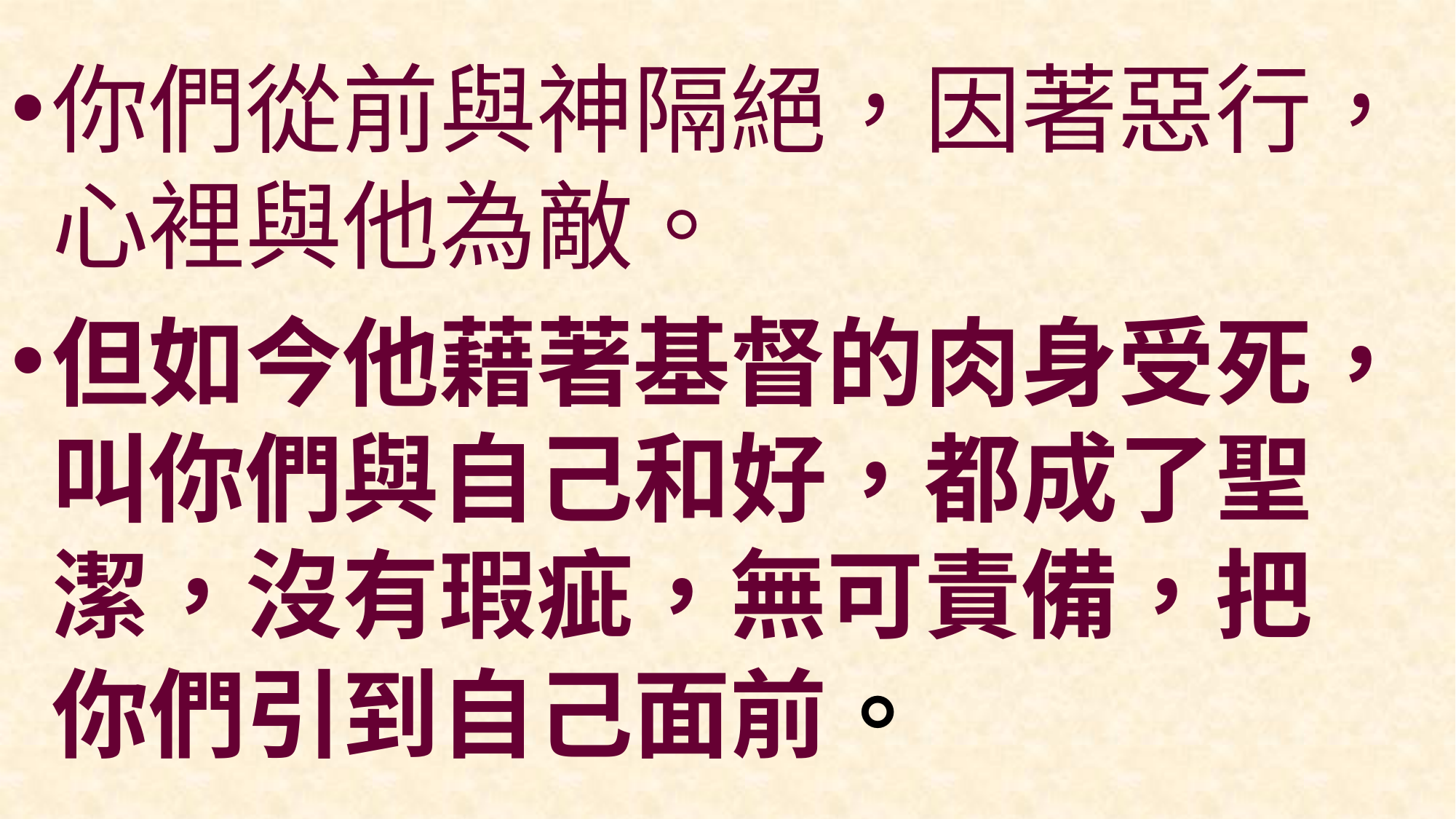

你們從前與神隔絕，因著惡行，心裡與他為敵。
但如今他藉著基督的肉身受死，叫你們與自己和好，都成了聖潔，沒有瑕疵，無可責備，把你們引到自己面前。